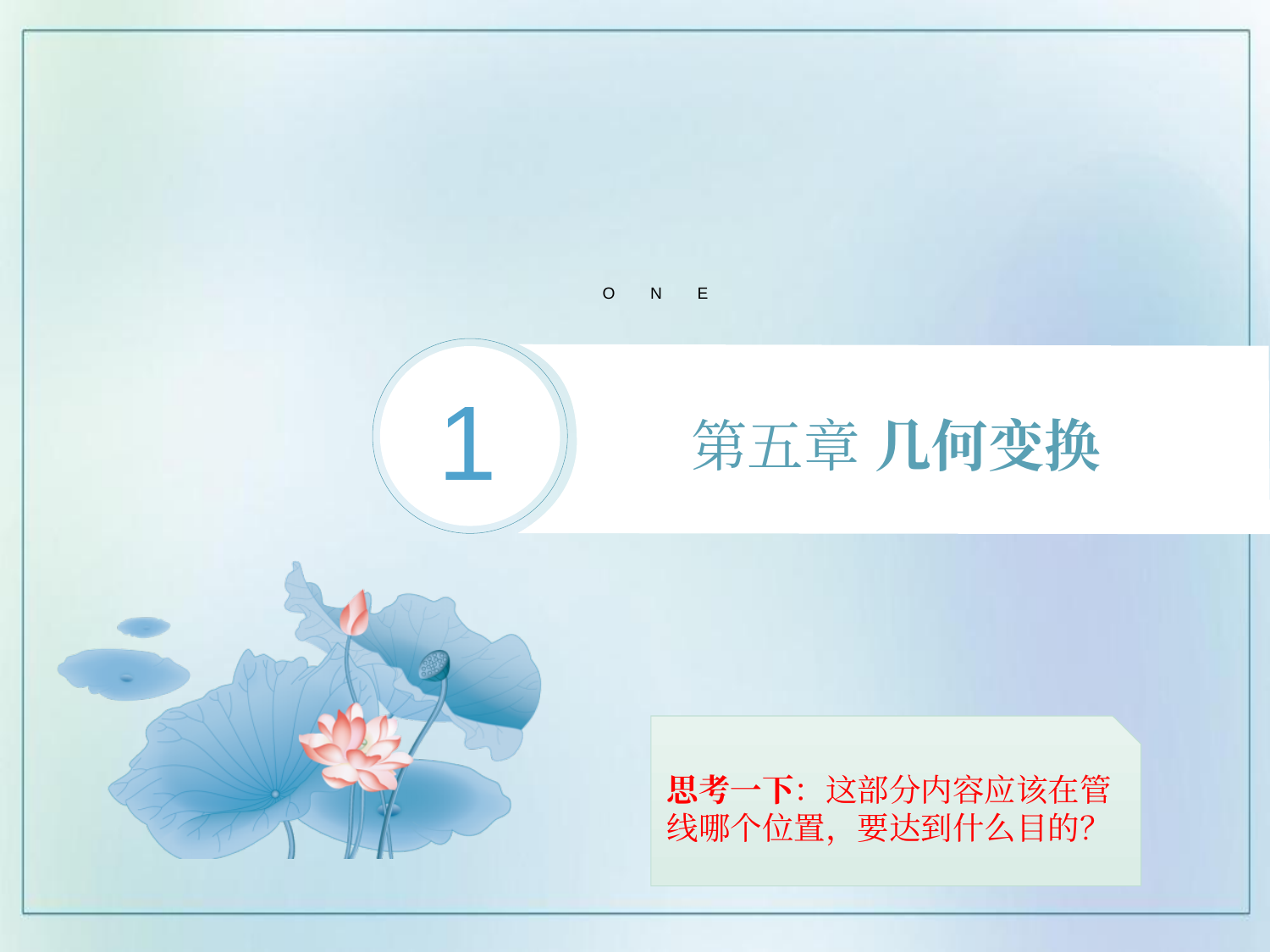

ONE
1
# 第五章 几何变换
思考一下：这部分内容应该在管线哪个位置，要达到什么目的？